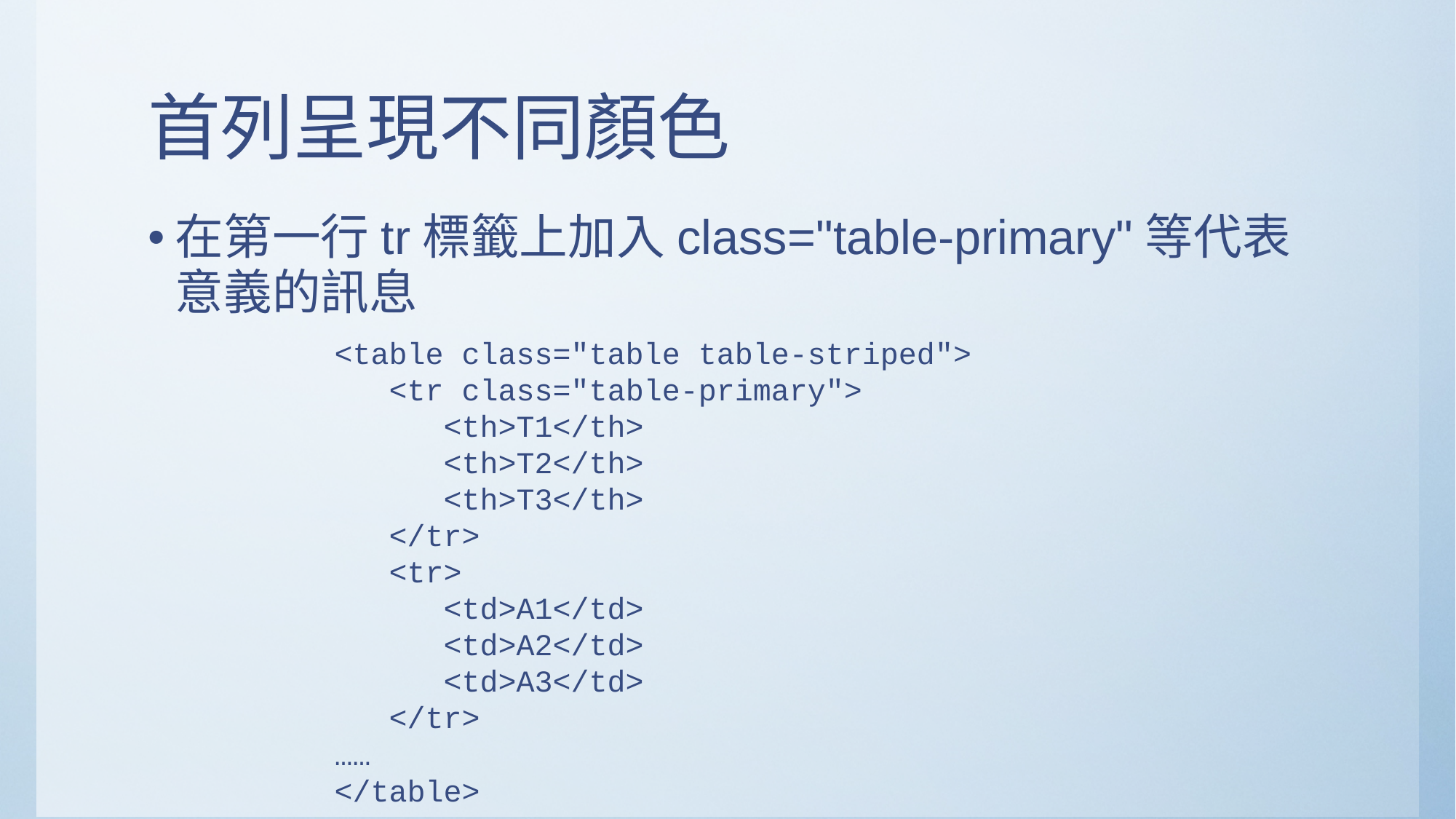

# 首列呈現不同顏色
在第一行tr標籤上加入class="table-primary"等代表意義的訊息
<table class="table table-striped">
   <tr class="table-primary">
      <th>T1</th>
      <th>T2</th>
      <th>T3</th>
   </tr>
   <tr>
      <td>A1</td>
      <td>A2</td>
      <td>A3</td>
   </tr>
……
</table>